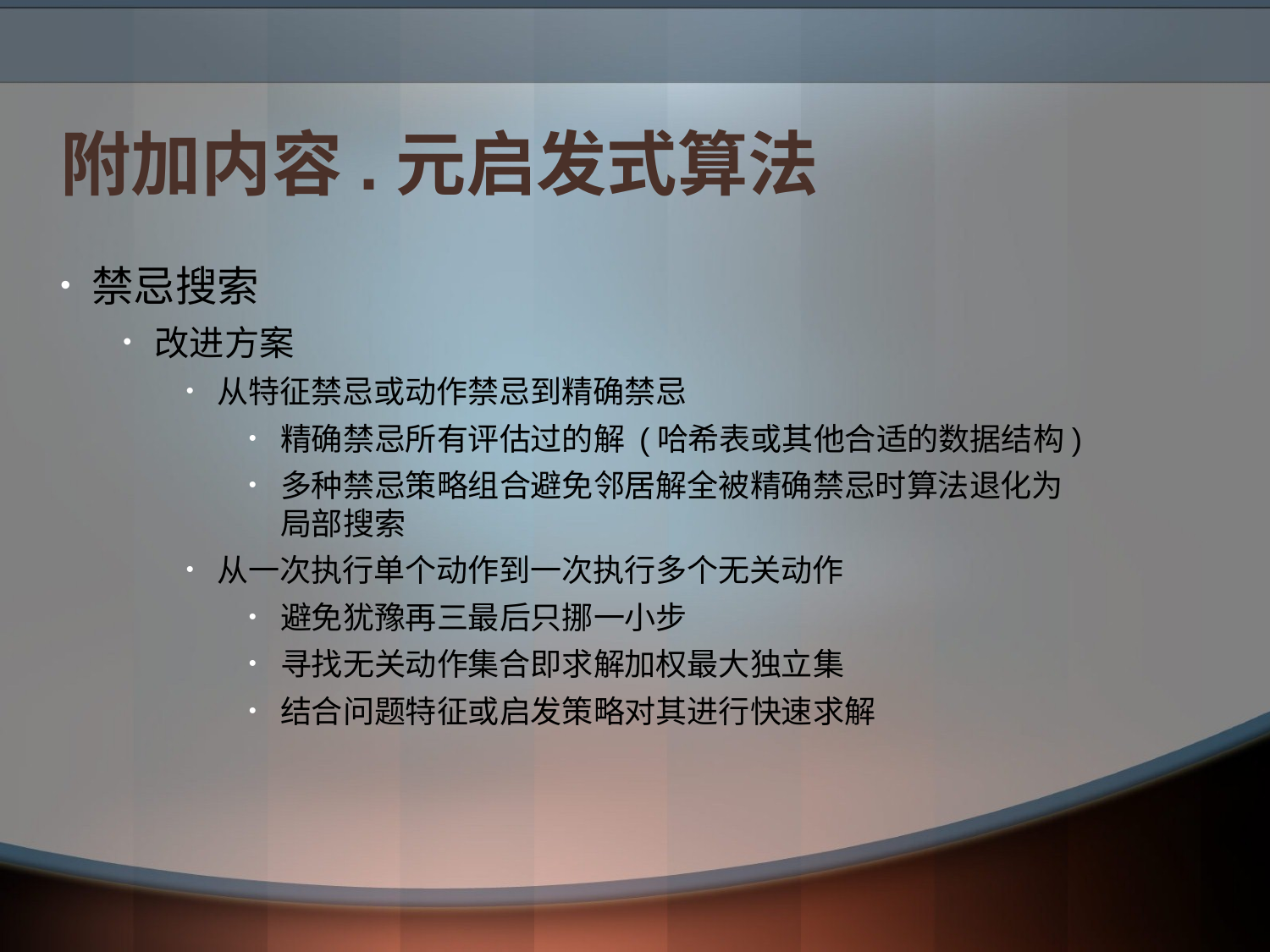

# 附加内容.元启发式算法
禁忌搜索
改进方案
从特征禁忌或动作禁忌到精确禁忌
精确禁忌所有评估过的解 (哈希表或其他合适的数据结构)
多种禁忌策略组合避免邻居解全被精确禁忌时算法退化为局部搜索
从一次执行单个动作到一次执行多个无关动作
避免犹豫再三最后只挪一小步
寻找无关动作集合即求解加权最大独立集
结合问题特征或启发策略对其进行快速求解